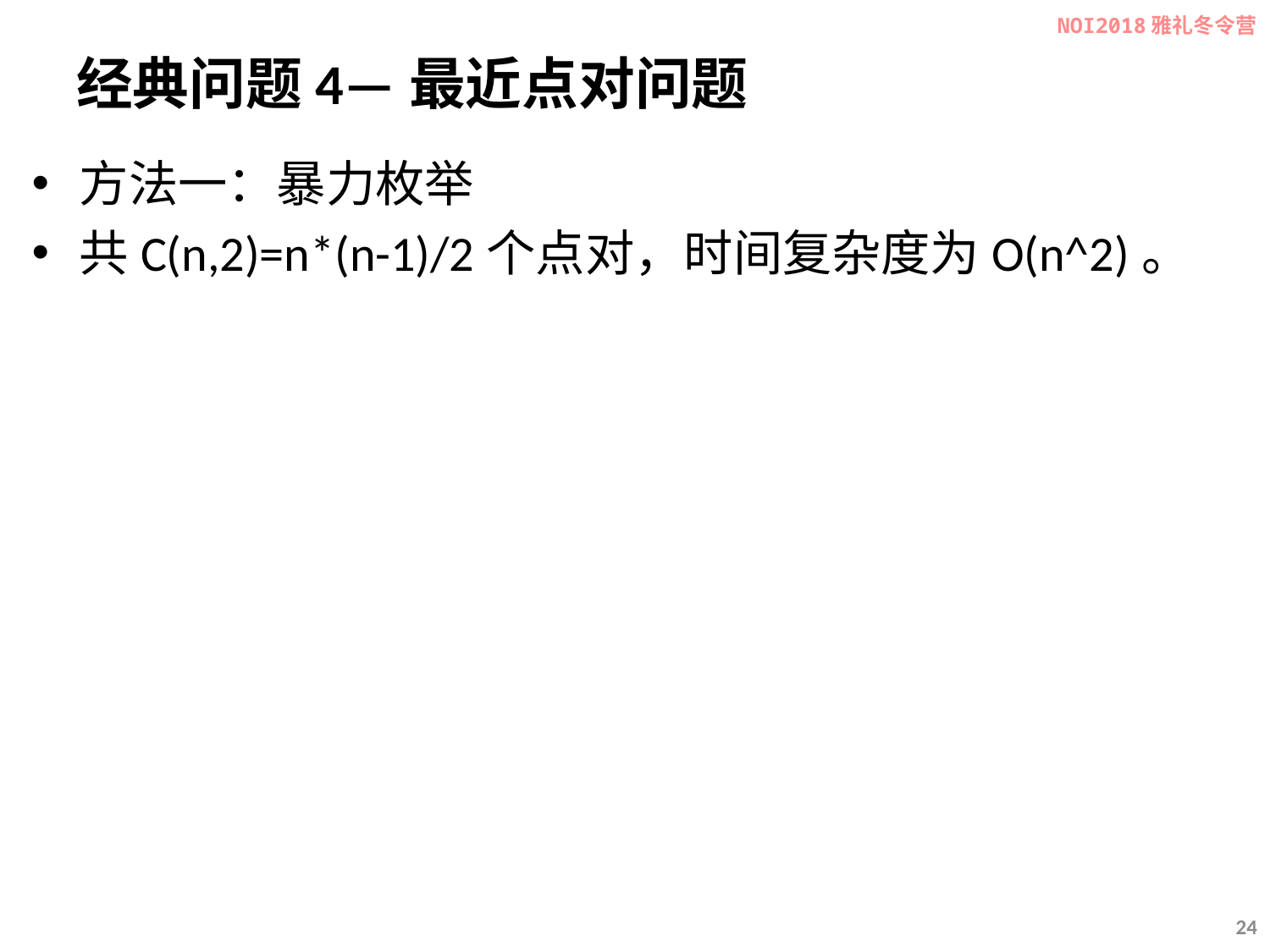

NOI2018雅礼冬令营
# 经典问题4—最近点对问题
方法一：暴力枚举
共C(n,2)=n*(n-1)/2个点对，时间复杂度为O(n^2)。

24